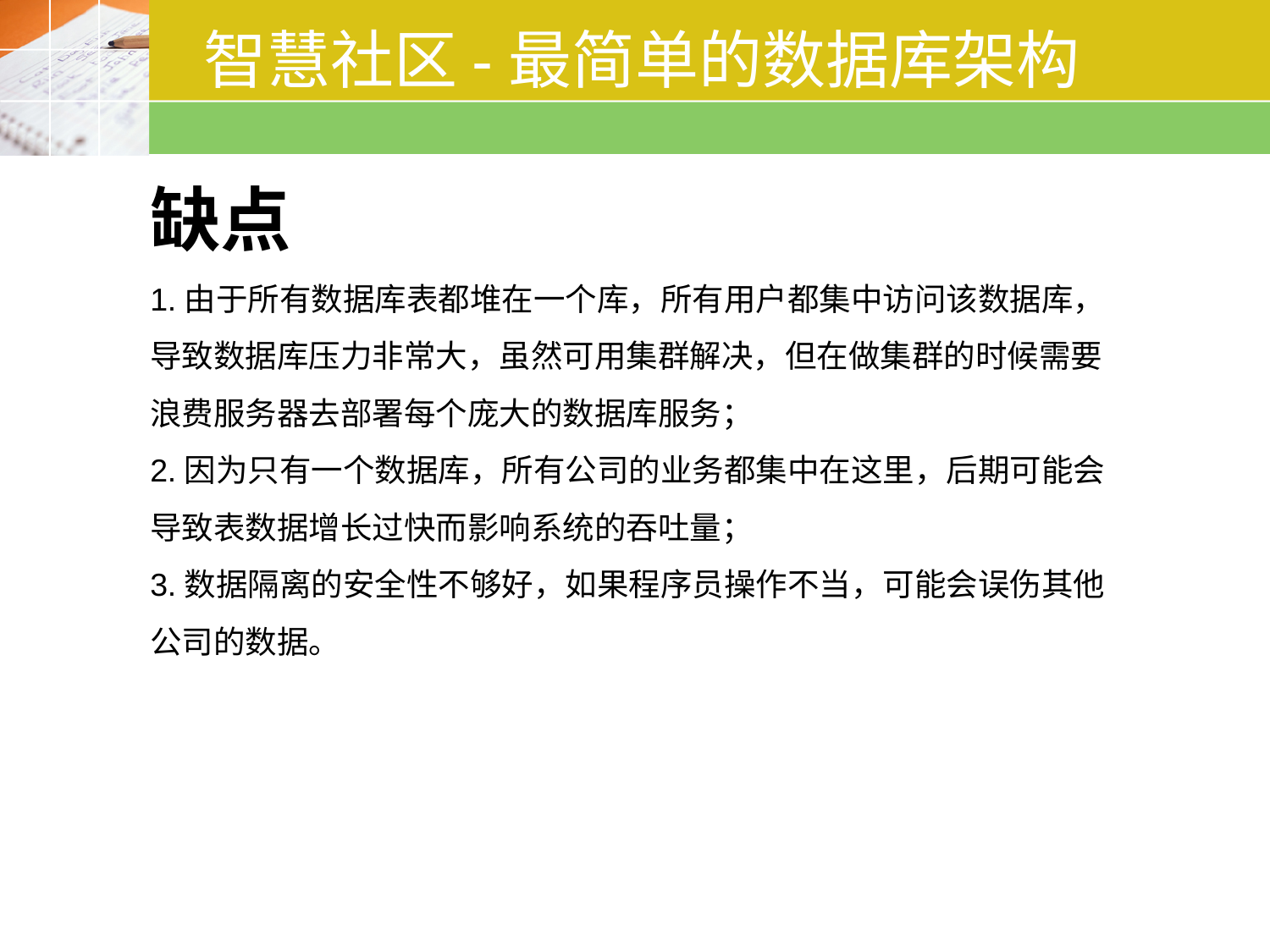

# 智慧社区-最简单的数据库架构
缺点
1.由于所有数据库表都堆在一个库，所有用户都集中访问该数据库，导致数据库压力非常大，虽然可用集群解决，但在做集群的时候需要浪费服务器去部署每个庞大的数据库服务；
2.因为只有一个数据库，所有公司的业务都集中在这里，后期可能会导致表数据增长过快而影响系统的吞吐量；
3.数据隔离的安全性不够好，如果程序员操作不当，可能会误伤其他公司的数据。

Click to add Text
Click to add Text
Click to add Text
Click to add Text
Click to add Text
Click to add Text
Click to add Text
Click to add Text
Click to add Text